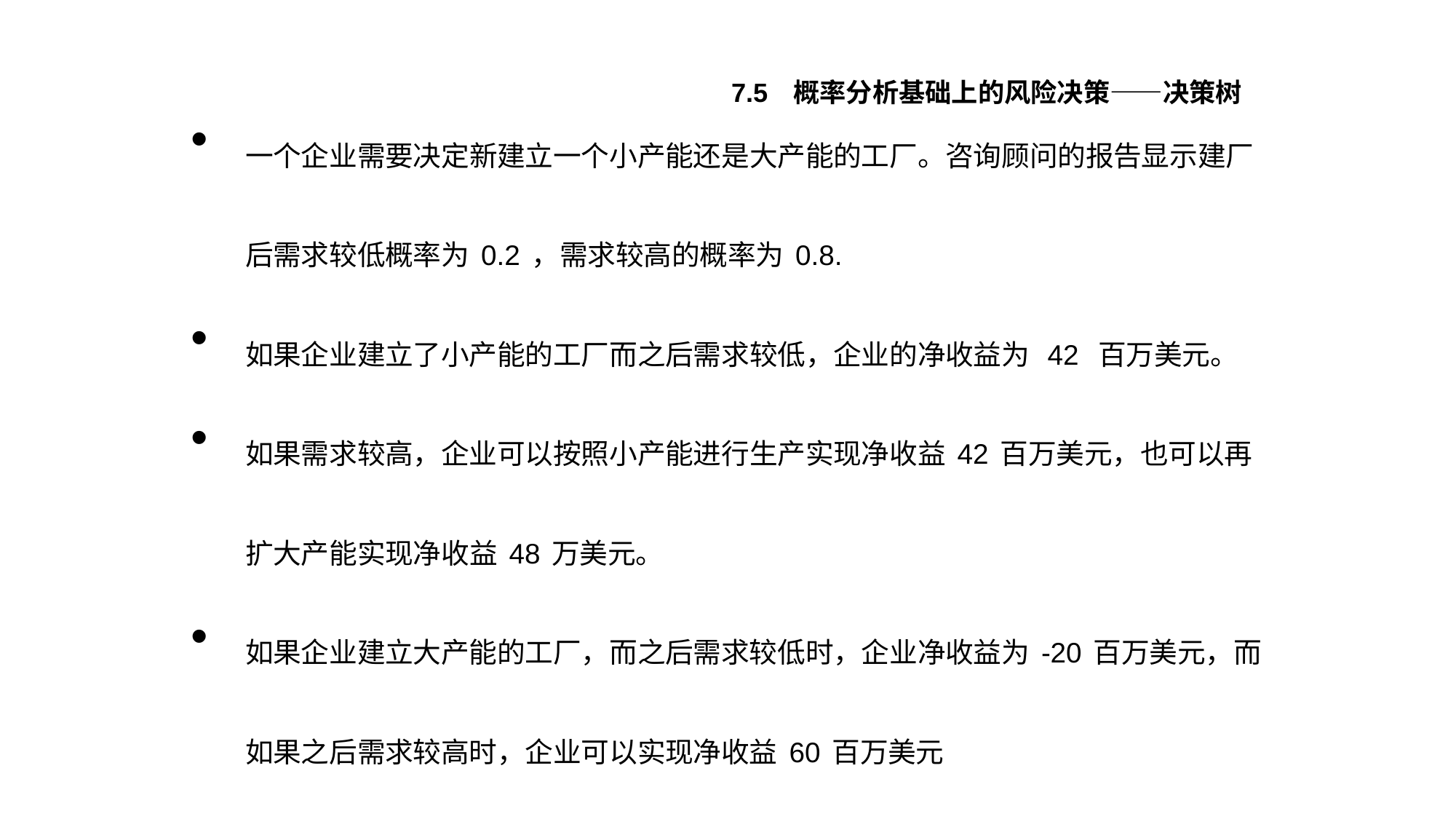

7.5  概率分析基础上的风险决策——决策树
一个企业需要决定新建立一个小产能还是大产能的工厂。咨询顾问的报告显示建厂后需求较低概率为0.2，需求较高的概率为0.8.
如果企业建立了小产能的工厂而之后需求较低，企业的净收益为 42 百万美元。
如果需求较高，企业可以按照小产能进行生产实现净收益42百万美元，也可以再扩大产能实现净收益48万美元。
如果企业建立大产能的工厂，而之后需求较低时，企业净收益为-20百万美元，而如果之后需求较高时，企业可以实现净收益60百万美元